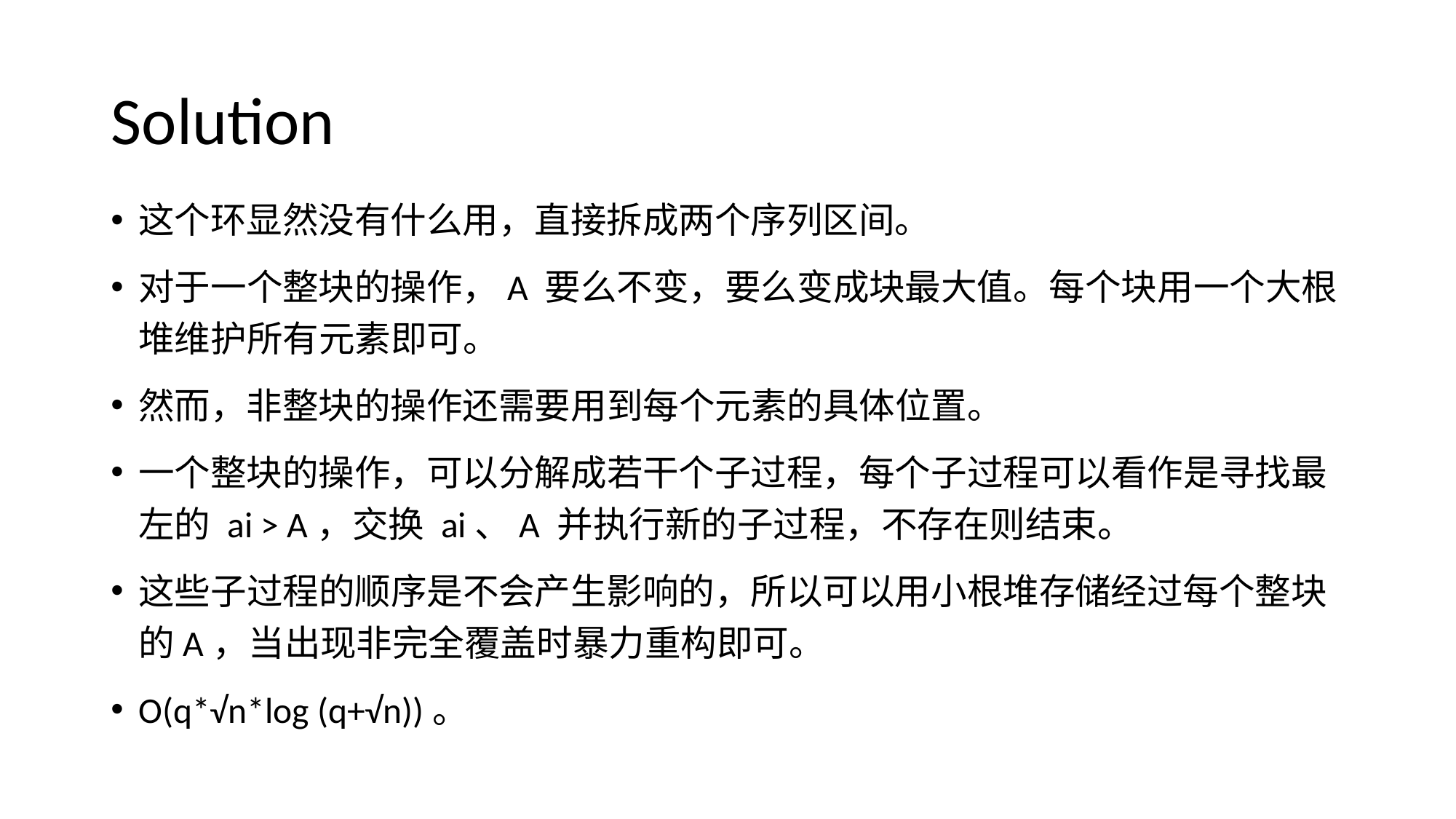

# Solution
这个环显然没有什么用，直接拆成两个序列区间。
对于一个整块的操作，A 要么不变，要么变成块最大值。每个块用一个大根堆维护所有元素即可。
然而，非整块的操作还需要用到每个元素的具体位置。
一个整块的操作，可以分解成若干个子过程，每个子过程可以看作是寻找最左的 ai > A，交换 ai、A 并执行新的子过程，不存在则结束。
这些子过程的顺序是不会产生影响的，所以可以用小根堆存储经过每个整块的A，当出现非完全覆盖时暴力重构即可。
O(q*√n*log (q+√n))。